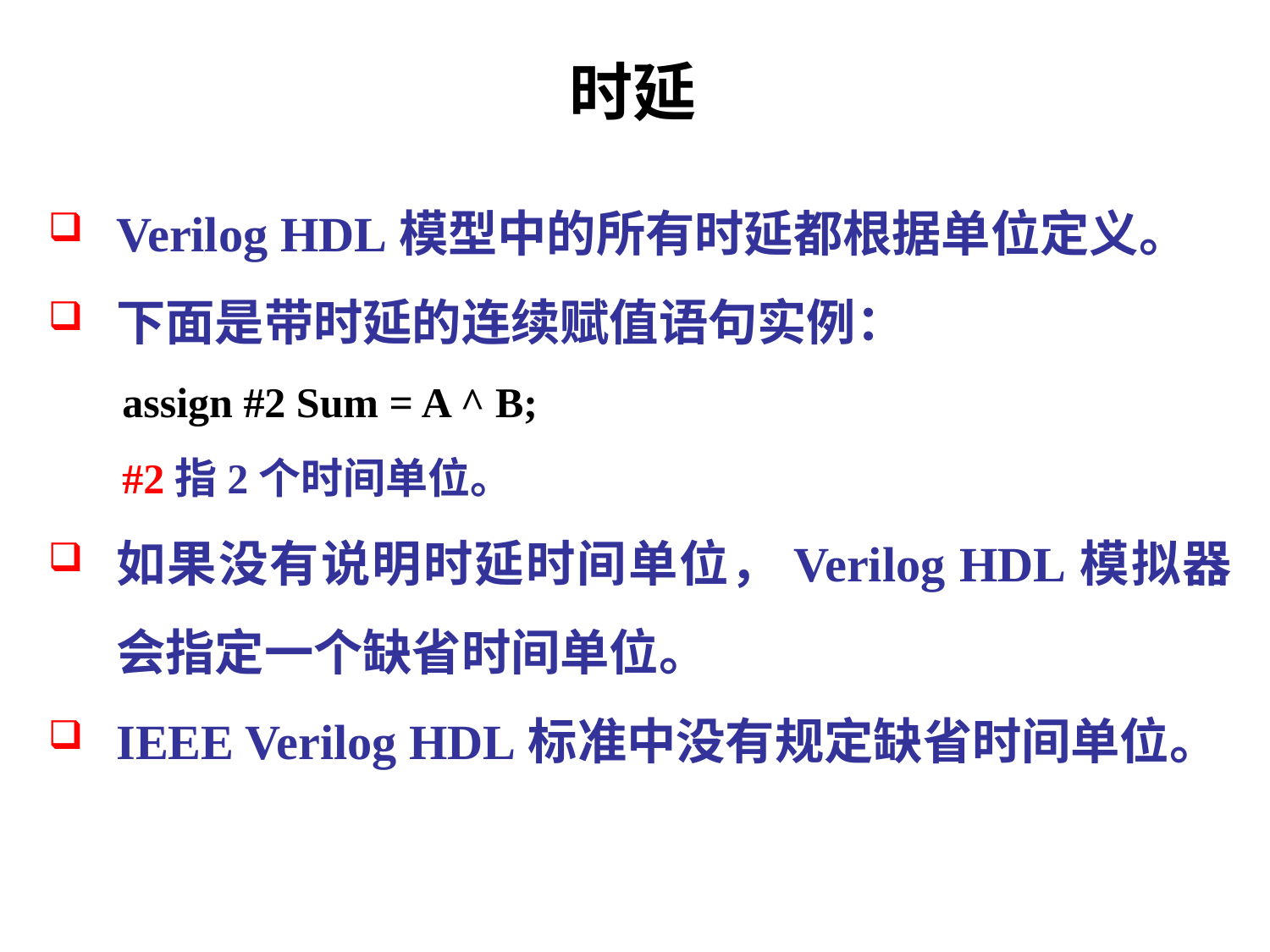

时延
Verilog HDL模型中的所有时延都根据单位定义。
下面是带时延的连续赋值语句实例：
       assign #2 Sum = A ^ B;
       #2指2个时间单位。
如果没有说明时延时间单位，Verilog HDL模拟器会指定一个缺省时间单位。
IEEE Verilog HDL标准中没有规定缺省时间单位。
43